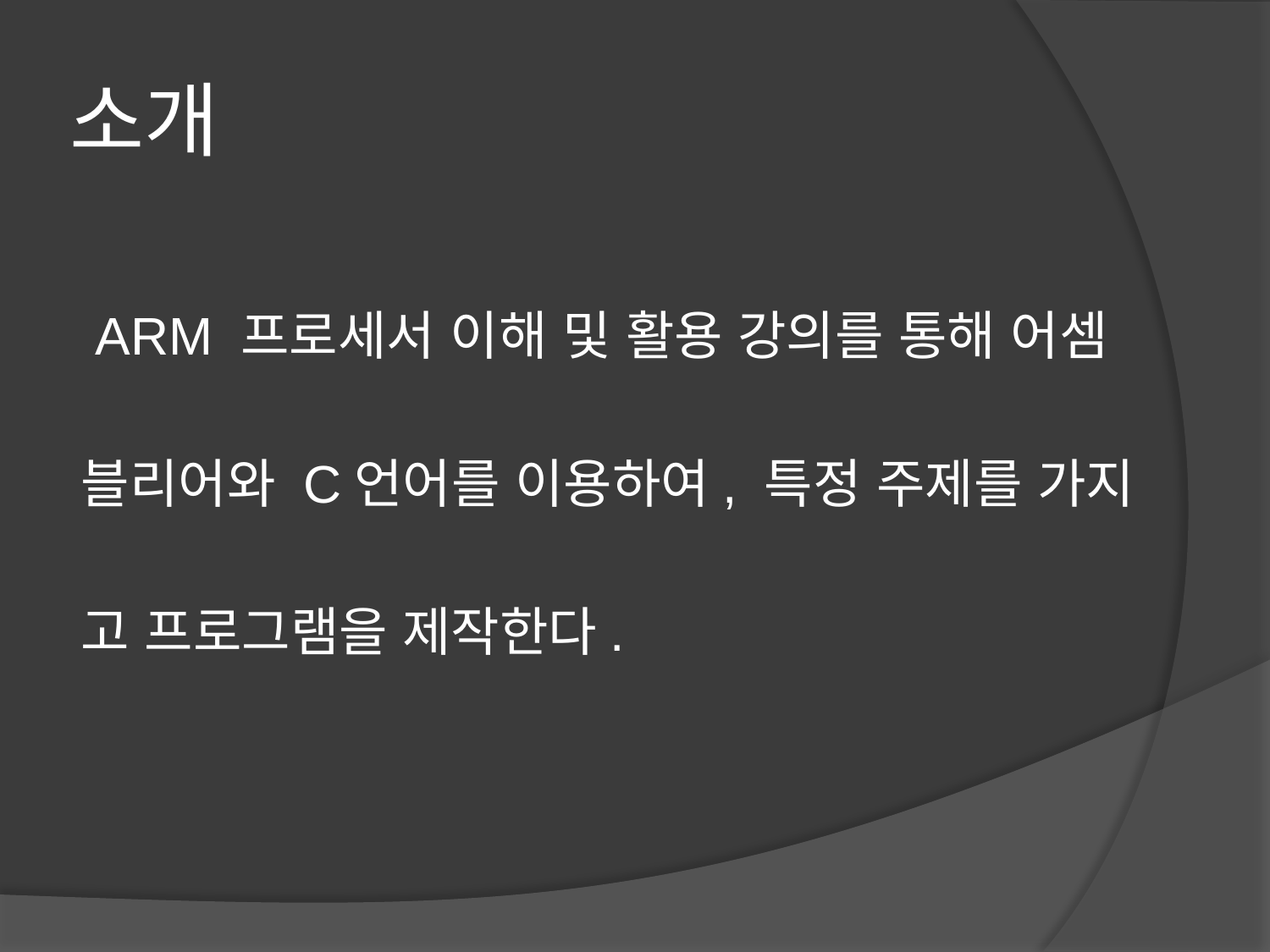

# 소개

 ARM 프로세서 이해 및 활용 강의를 통해 어셈

블리어와 C언어를 이용하여, 특정 주제를 가지

고 프로그램을 제작한다.